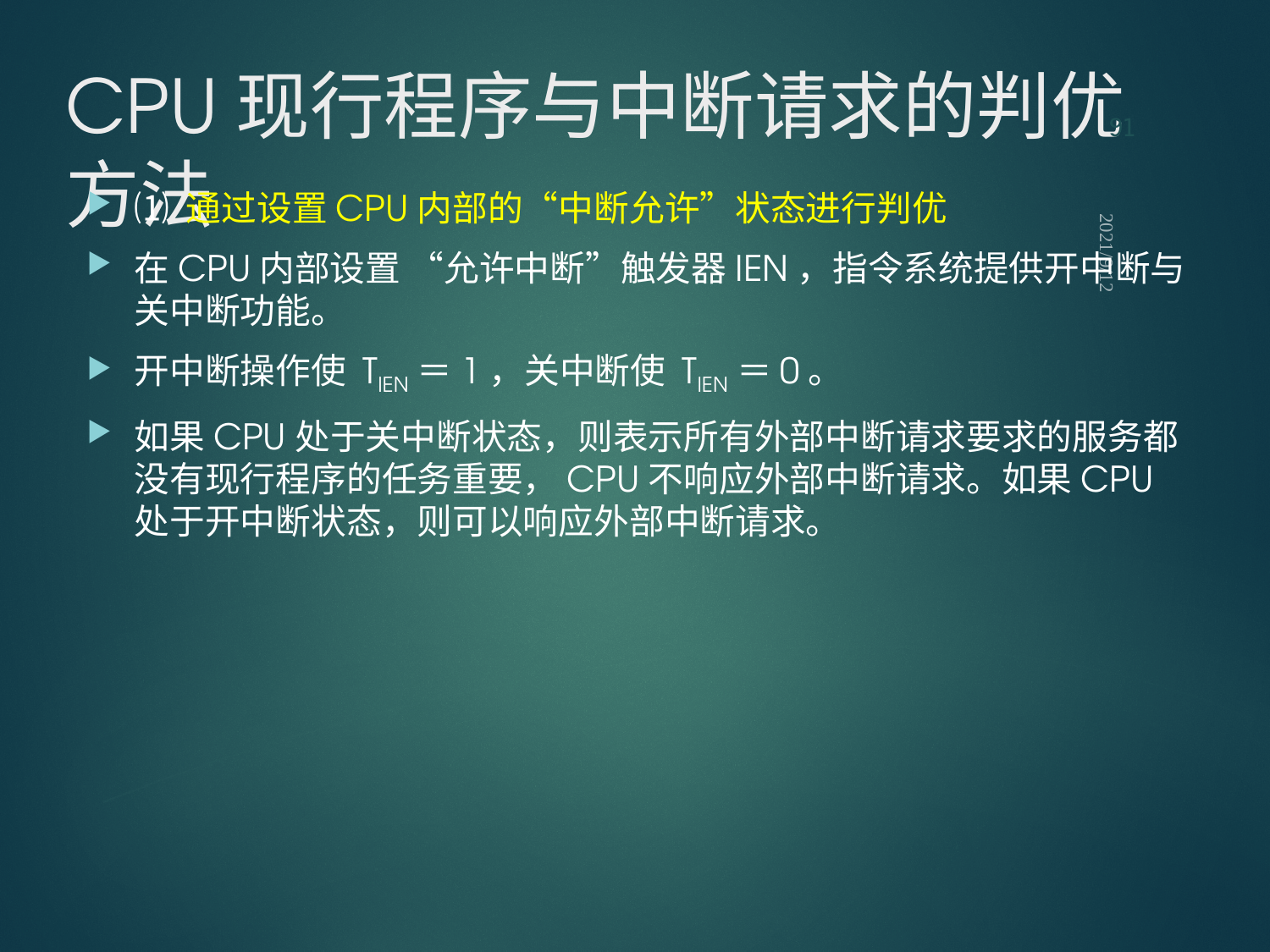

91
# CPU现行程序与中断请求的判优方法
⑴ 通过设置CPU内部的“中断允许”状态进行判优
在CPU内部设置 “允许中断”触发器IEN，指令系统提供开中断与关中断功能。
开中断操作使 TIEN＝1，关中断使 TIEN＝0。
如果CPU处于关中断状态，则表示所有外部中断请求要求的服务都没有现行程序的任务重要，CPU不响应外部中断请求。如果CPU处于开中断状态，则可以响应外部中断请求。
2021/9/12